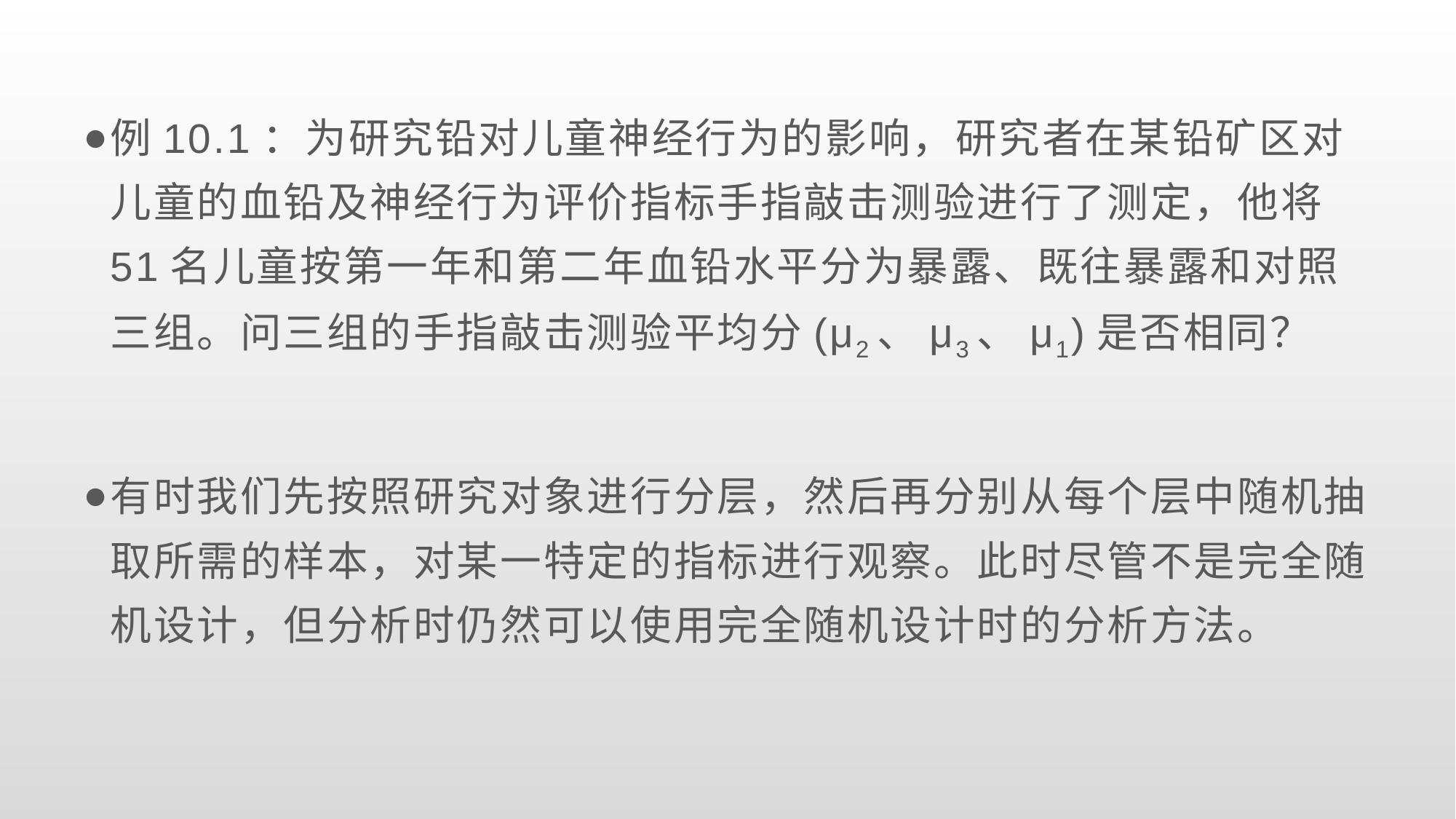

例10.1：为研究铅对儿童神经行为的影响，研究者在某铅矿区对儿童的血铅及神经行为评价指标手指敲击测验进行了测定，他将51名儿童按第一年和第二年血铅水平分为暴露、既往暴露和对照三组。问三组的手指敲击测验平均分(μ2、μ3、μ1)是否相同？

有时我们先按照研究对象进行分层，然后再分别从每个层中随机抽取所需的样本，对某一特定的指标进行观察。此时尽管不是完全随机设计，但分析时仍然可以使用完全随机设计时的分析方法。